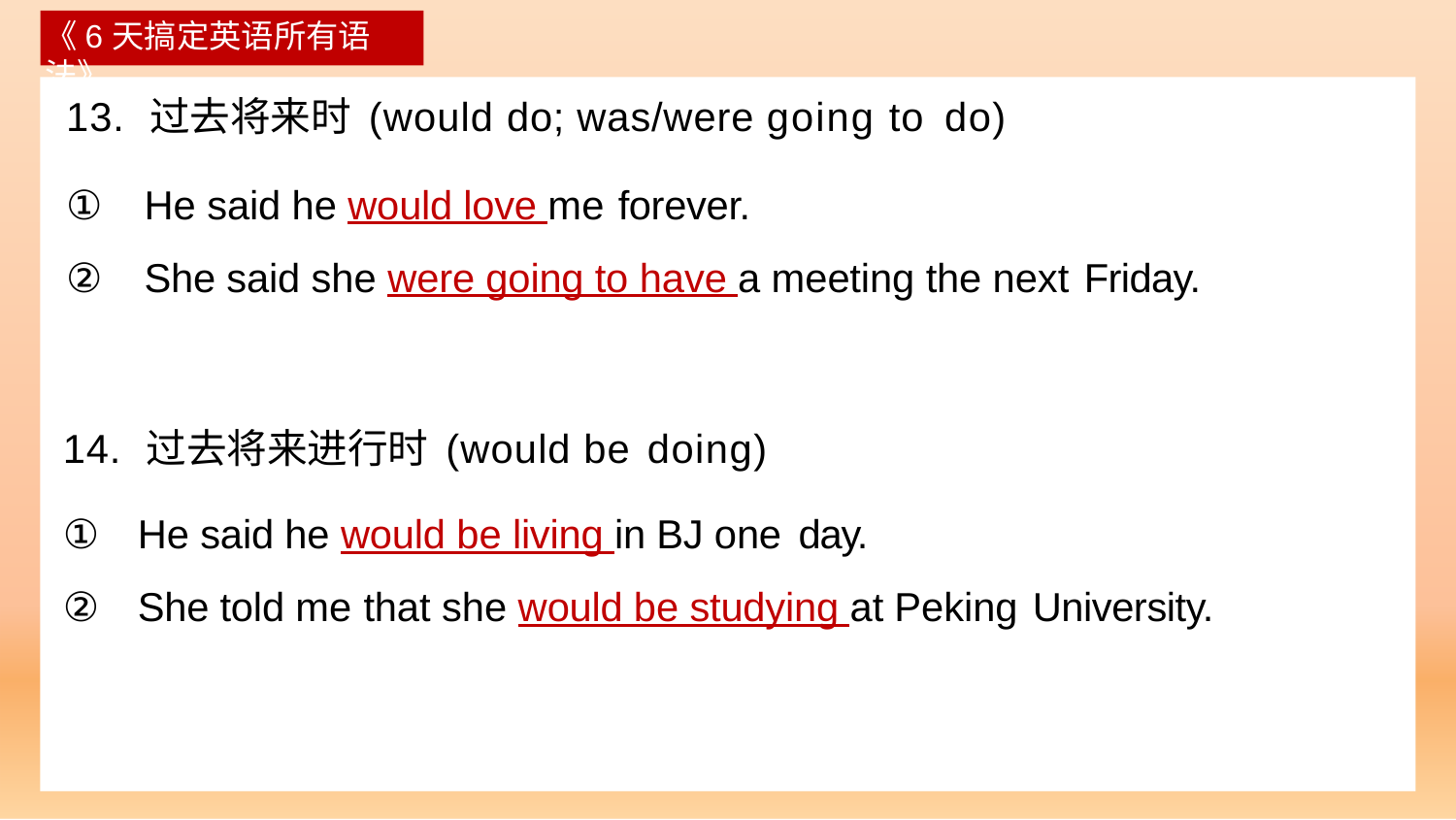

《6天搞定英语所有语法》
# 13. 过去将来时	(would do; was/were going to do)
①	He said he would love me forever.
②	She said she were going to have a meeting the next Friday.

14. 过去将来进行时	(would be doing)
①	He said he would be living in BJ one day.
②	She told me that she would be studying at Peking University.